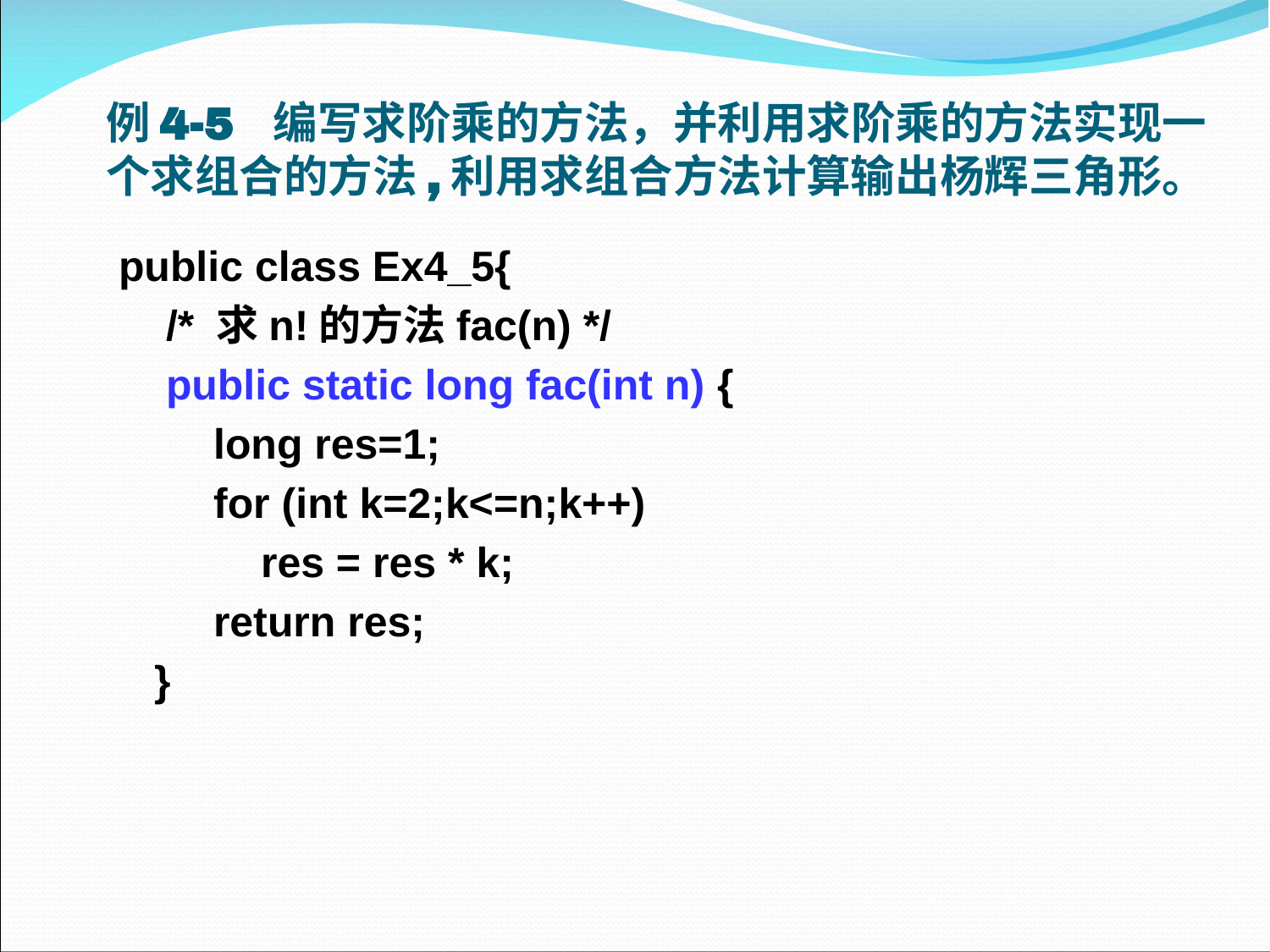

# 例4-5  编写求阶乘的方法，并利用求阶乘的方法实现一个求组合的方法,利用求组合方法计算输出杨辉三角形。
public class Ex4_5{
    /* 求n!的方法fac(n) */
    public static long fac(int n) {
        long res=1;
        for (int k=2;k<=n;k++)
            res = res * k;
        return res;
   }